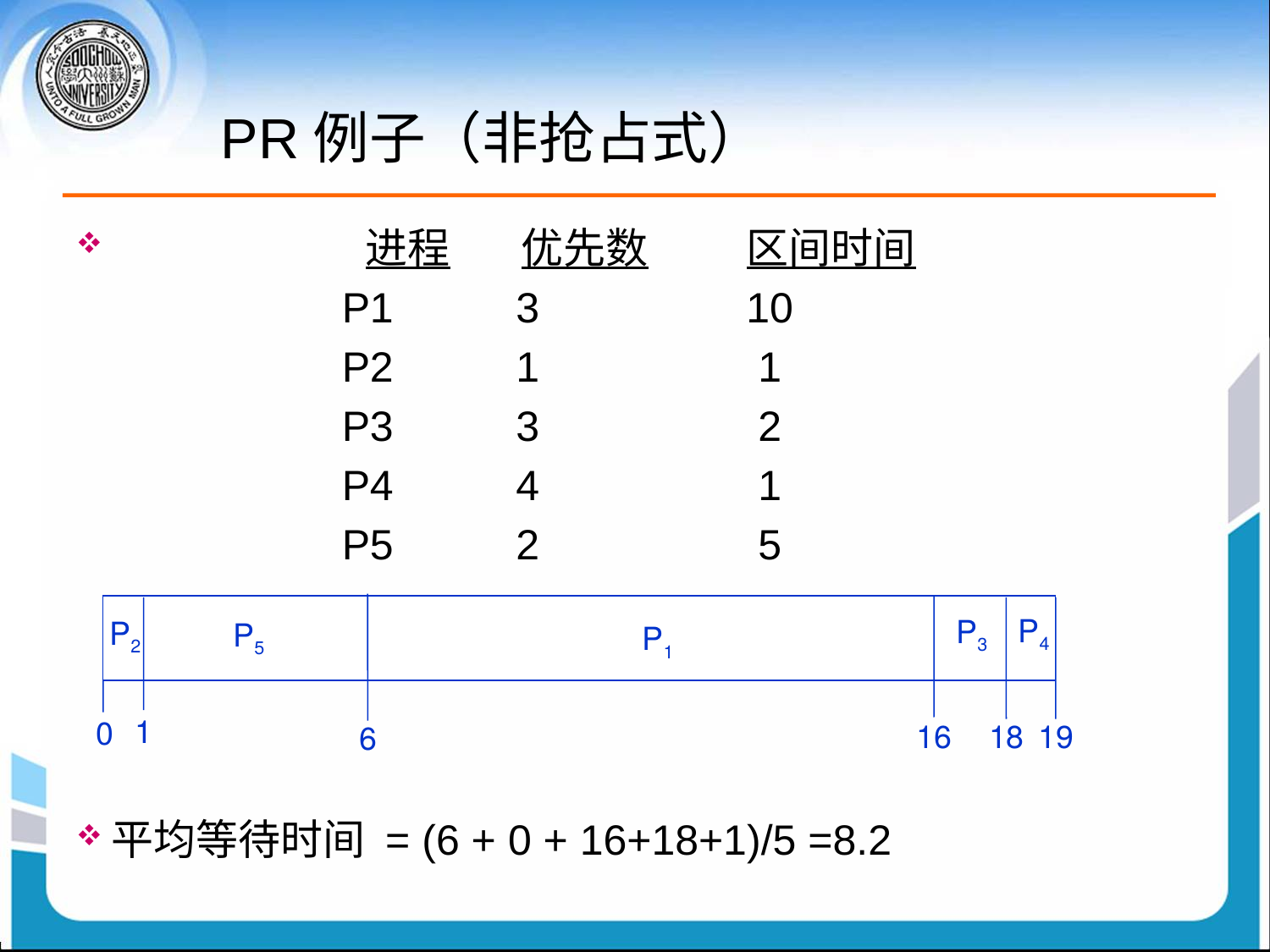

# PR例子（非抢占式）
		进程	   优先数	区间时间
		 P1	     3		   10
		 P2	     1		    1
		 P3	     3		    2
		 P4	     4		    1
		 P5	     2		    5

平均等待时间 = (6 + 0 + 16+18+1)/5 =8.2

P4
P3
P2
P5
P1

1
0
16
18
19
6